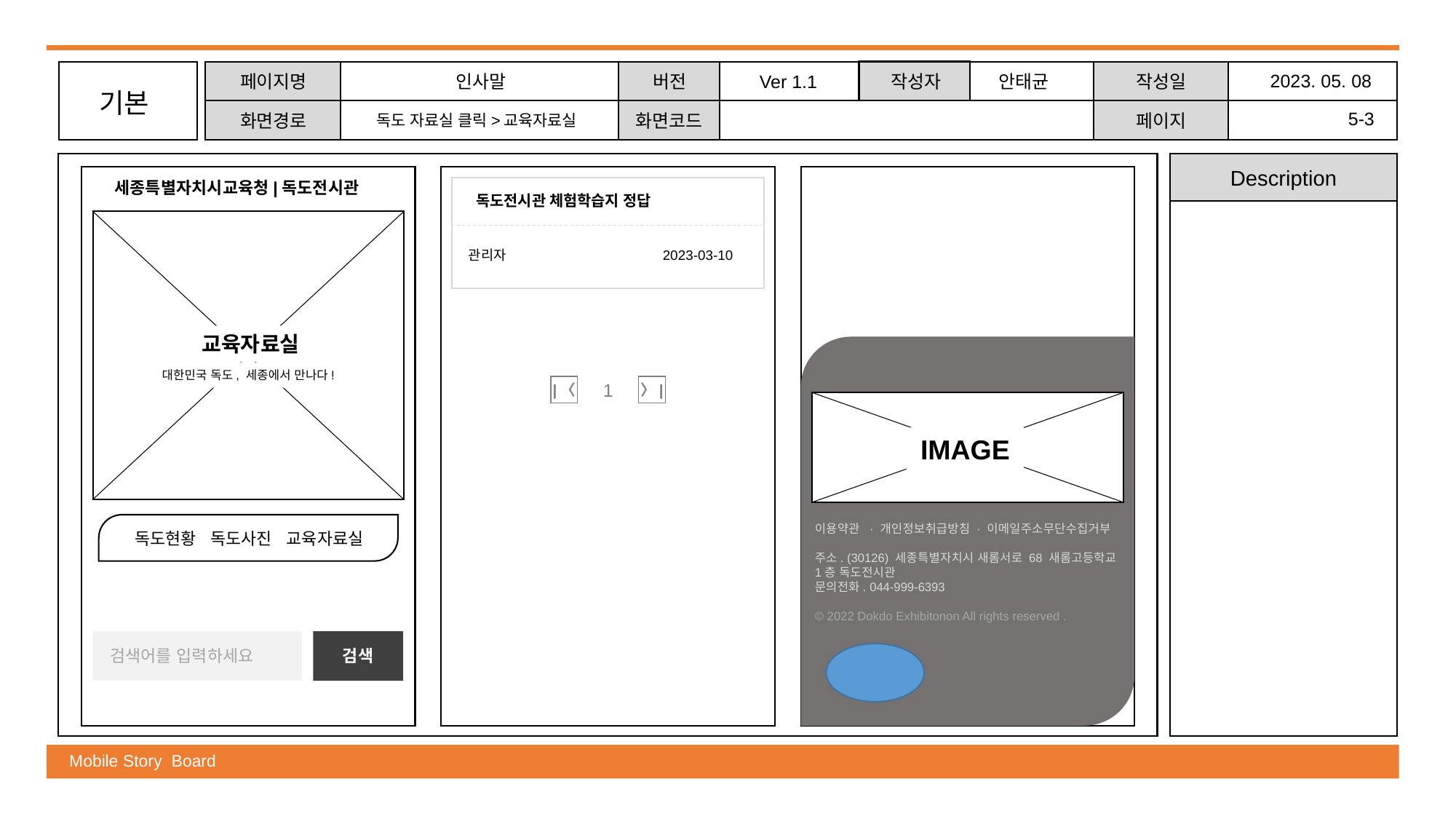

2023. 05. 08
페이지명
인사말
버전
Ver 1.1
작성자
안태균
작성일
기본
5-3
화면경로
화면코드
페이지
독도 자료실 클릭>교육자료실

Description

세종특별자치시교육청|독도전시관

독도전시관 체험학습지 정답

교육자료실
대한민국 독도, 세종에서 만나다!
관리자
2023-03-10

IMAGE
이용약관  · 개인정보취급방침 · 이메일주소무단수집거부

주소. (30126) 세종특별자치시 새롬서로 68 새롬고등학교 1층 독도전시관
문의전화. 044-999-6393

© 2022 Dokdo Exhibitonon All rights reserved .

1
|〈

〉|

독도현황   독도사진   교육자료실

검색어를 입력하세요
검색

Mobile Story  Board